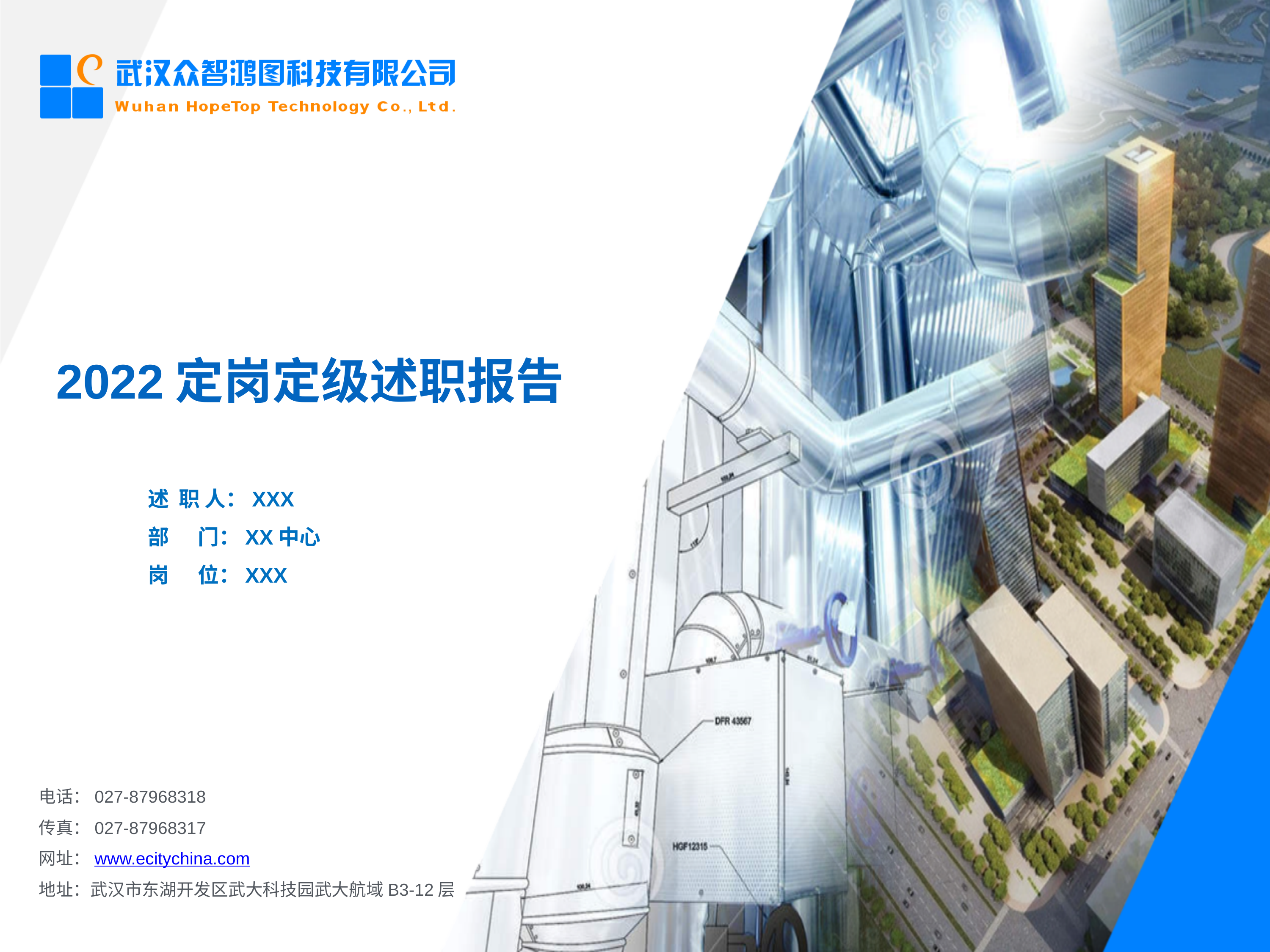

# 2022定岗定级述职报告
述  职 人：XXX
部      门：XX中心
岗      位：XXX